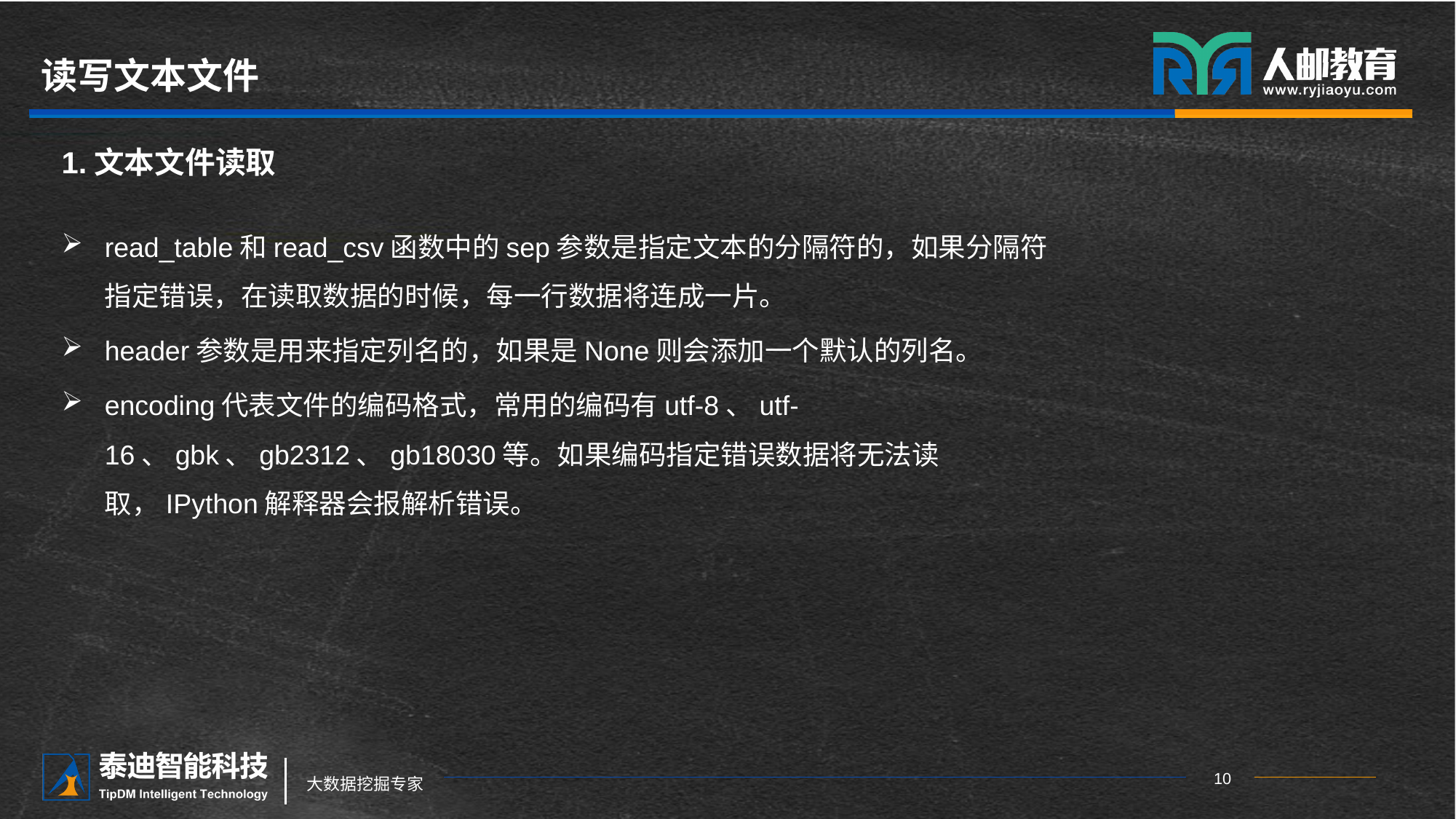

# 读写文本文件
1.文本文件读取
read_table和read_csv函数中的sep参数是指定文本的分隔符的，如果分隔符指定错误，在读取数据的时候，每一行数据将连成一片。
header参数是用来指定列名的，如果是None则会添加一个默认的列名。
encoding代表文件的编码格式，常用的编码有utf-8、utf-16、gbk、gb2312、gb18030等。如果编码指定错误数据将无法读取，IPython解释器会报解析错误。